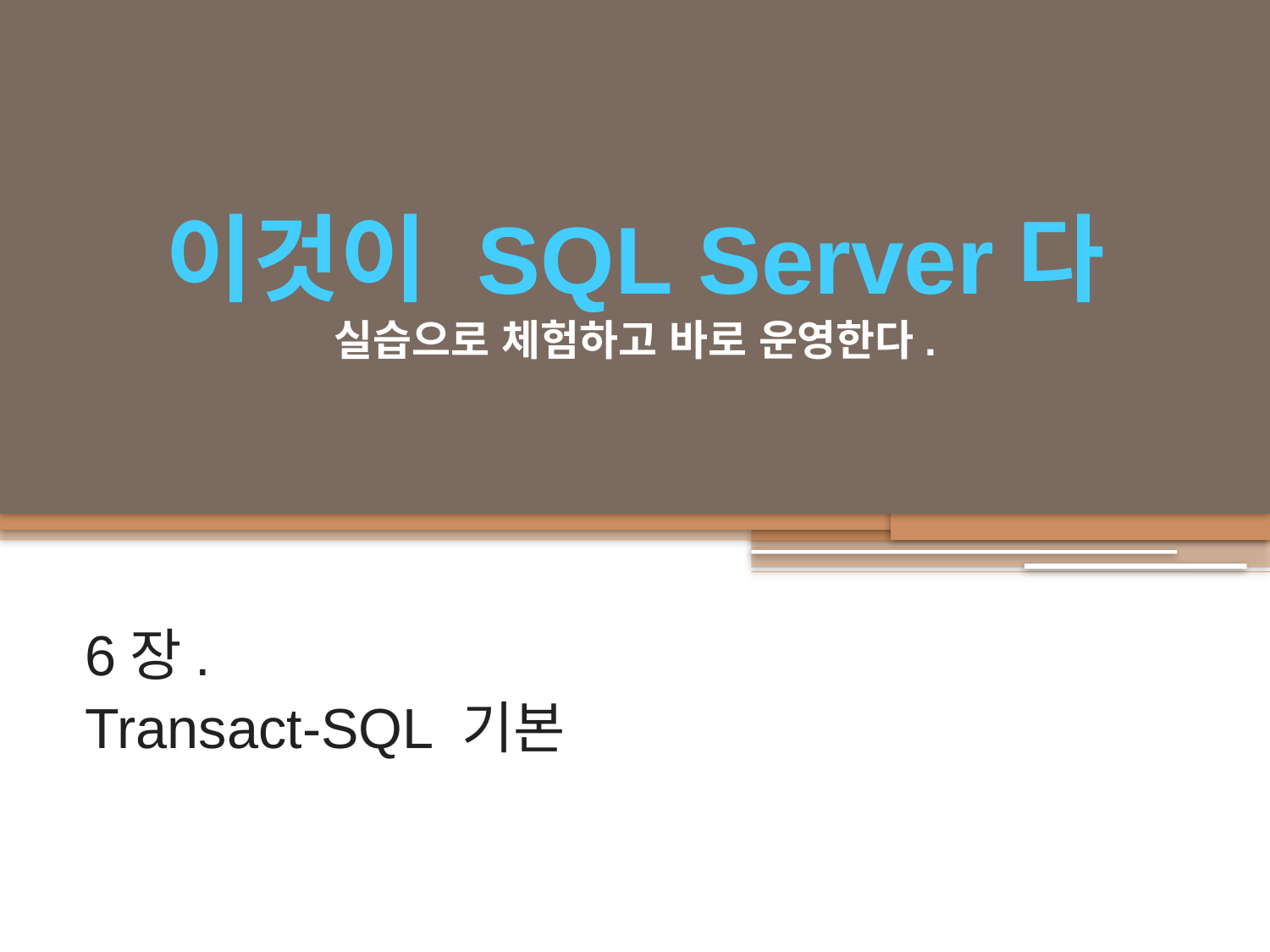

이것이 SQL Server다
실습으로 체험하고 바로 운영한다.
6장.
Transact-SQL 기본